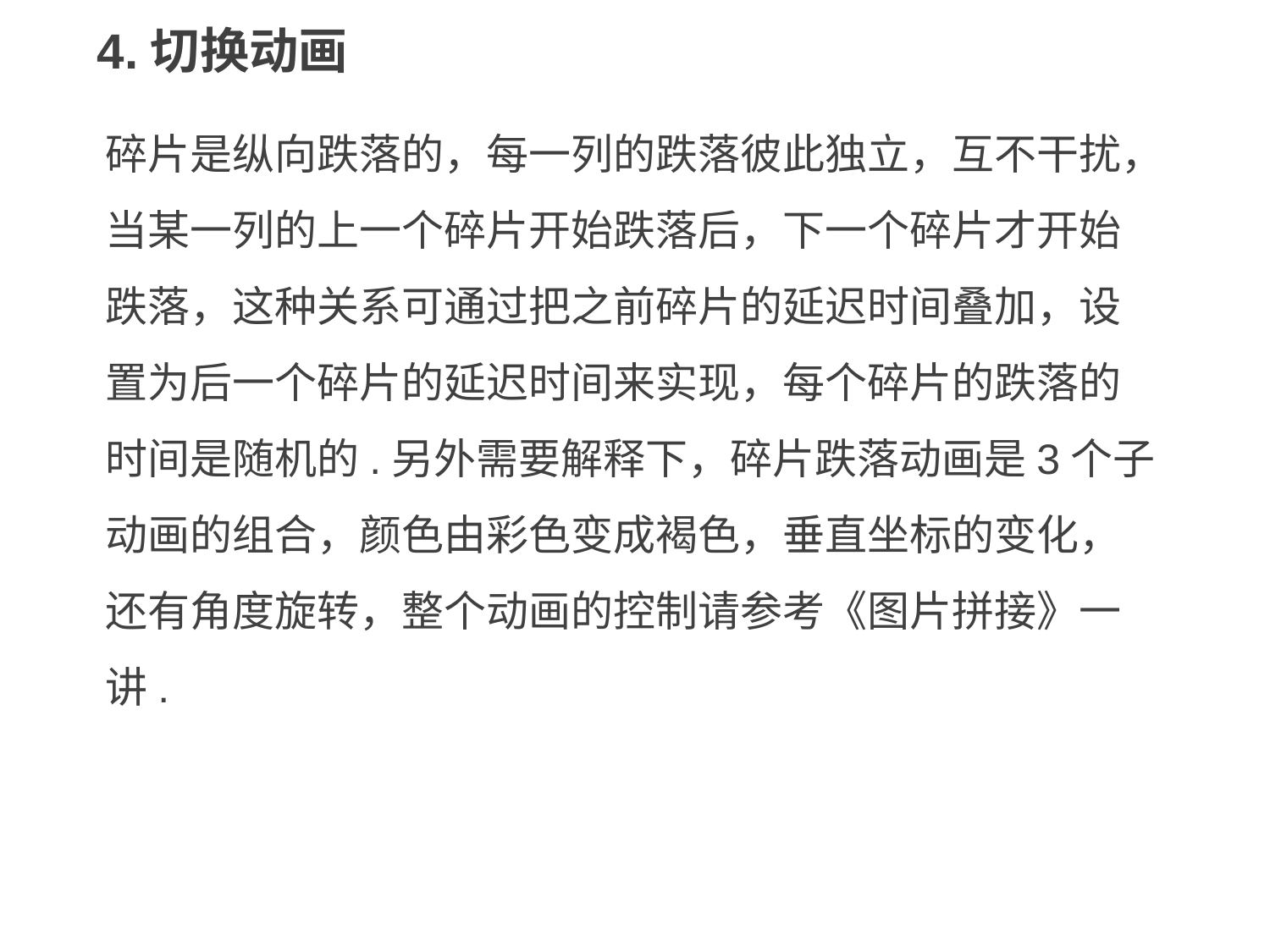

4.切换动画
碎片是纵向跌落的，每一列的跌落彼此独立，互不干扰，当某一列的上一个碎片开始跌落后，下一个碎片才开始跌落，这种关系可通过把之前碎片的延迟时间叠加，设置为后一个碎片的延迟时间来实现，每个碎片的跌落的时间是随机的.另外需要解释下，碎片跌落动画是3个子动画的组合，颜色由彩色变成褐色，垂直坐标的变化，还有角度旋转，整个动画的控制请参考《图片拼接》一讲.